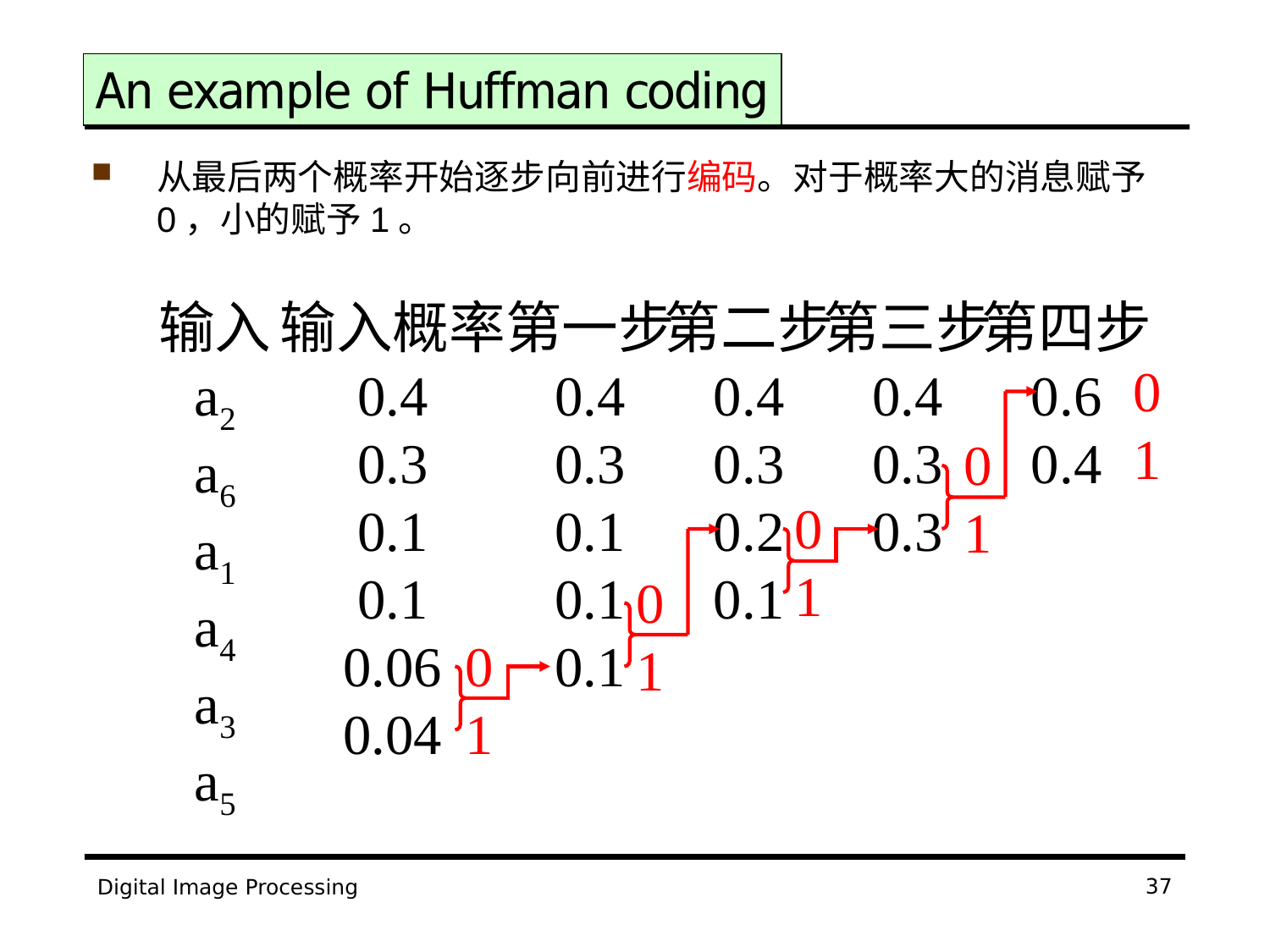

An example of Huffman coding
# Huffman编码
从最后两个概率开始逐步向前进行编码。对于概率大的消息赋予0，小的赋予1。
输入概率
0.4
0.3
0.1
0.1
0.06
0.04
第一步
0.4
0.3
0.1
0.1
0.1
第二步
0.4
0.3
0.2
0.1
第三步
0.4
0.3
0.3

第四步
0.6
0.4

输入
a2
a6
a1
a4
a3
a5
0
1

0
1
0
1

0
1
0
1

37
Digital Image Processing